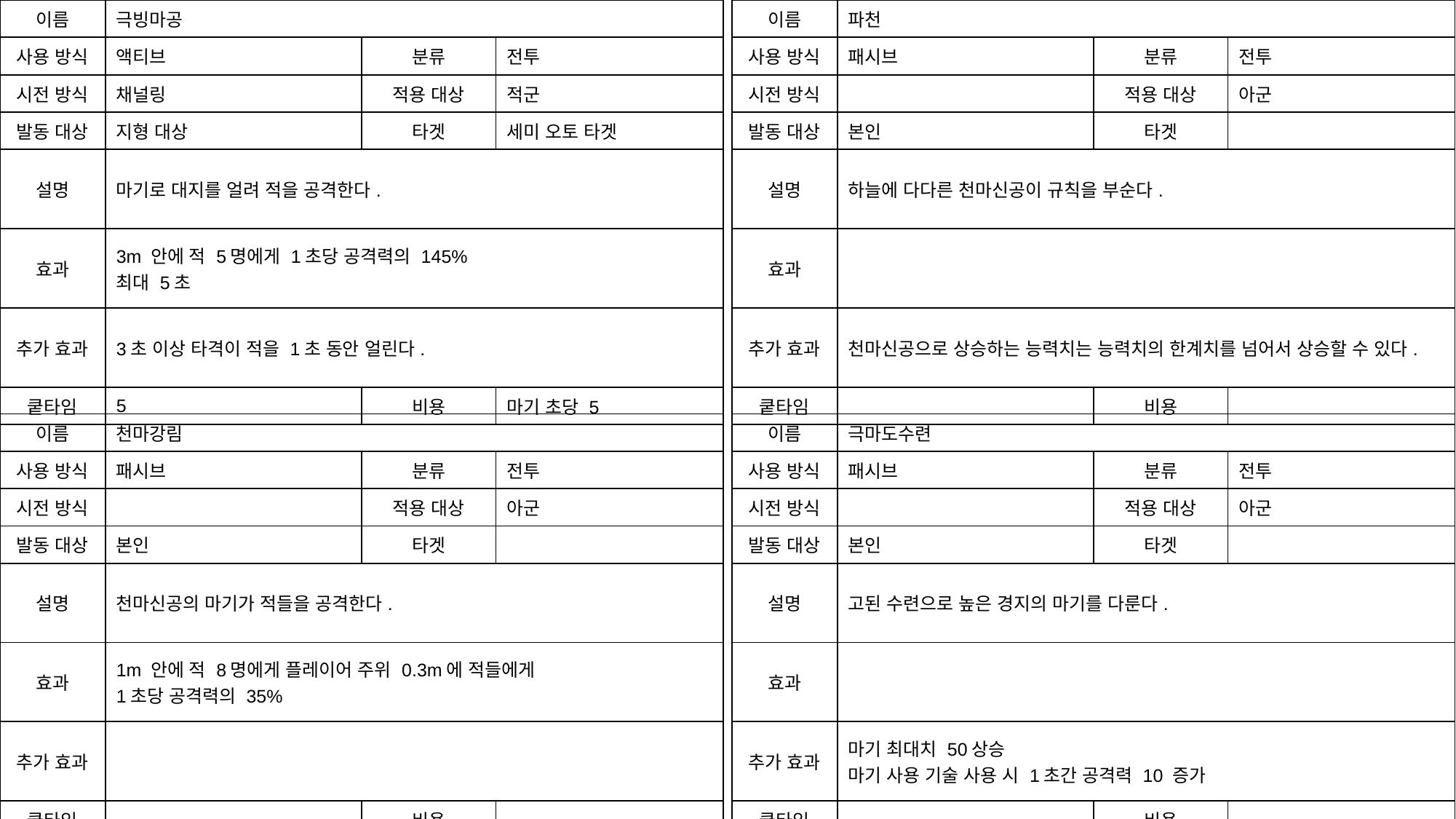

| 이름 | 극빙마공 |  |  |
| --- | --- | --- | --- |
| 사용 방식 | 액티브 | 분류 | 전투 |
| 시전 방식 | 채널링 | 적용 대상 | 적군 |
| 발동 대상 | 지형 대상 | 타겟 | 세미 오토 타겟 |
| 설명 | 마기로 대지를 얼려 적을 공격한다. |  |  |
| 효과 | 3m 안에 적 5명에게 1초당 공격력의 145% 최대 5초 |  |  |
| 추가 효과 | 3초 이상 타격이 적을 1초 동안 얼린다. |  |  |
| 쿹타임 | 5 | 비용 | 마기 초당 5 |
| 이름 | 파천 |  |  |
| --- | --- | --- | --- |
| 사용 방식 | 패시브 | 분류 | 전투 |
| 시전 방식 |  | 적용 대상 | 아군 |
| 발동 대상 | 본인 | 타겟 |  |
| 설명 | 하늘에 다다른 천마신공이 규칙을 부순다. |  |  |
| 효과 |  |  |  |
| 추가 효과 | 천마신공으로 상승하는 능력치는 능력치의 한계치를 넘어서 상승할 수 있다. |  |  |
| 쿹타임 |  | 비용 |  |
| 이름 | 극마도수련 |  |  |
| --- | --- | --- | --- |
| 사용 방식 | 패시브 | 분류 | 전투 |
| 시전 방식 |  | 적용 대상 | 아군 |
| 발동 대상 | 본인 | 타겟 |  |
| 설명 | 고된 수련으로 높은 경지의 마기를 다룬다. |  |  |
| 효과 |  |  |  |
| 추가 효과 | 마기 최대치 50상승 마기 사용 기술 사용 시 1초간 공격력 10 증가 |  |  |
| 쿹타임 |  | 비용 |  |
| 이름 | 천마강림 |  |  |
| --- | --- | --- | --- |
| 사용 방식 | 패시브 | 분류 | 전투 |
| 시전 방식 |  | 적용 대상 | 아군 |
| 발동 대상 | 본인 | 타겟 |  |
| 설명 | 천마신공의 마기가 적들을 공격한다. |  |  |
| 효과 | 1m 안에 적 8명에게 플레이어 주위 0.3m에 적들에게 1초당 공격력의 35% |  |  |
| 추가 효과 |  |  |  |
| 쿹타임 |  | 비용 |  |